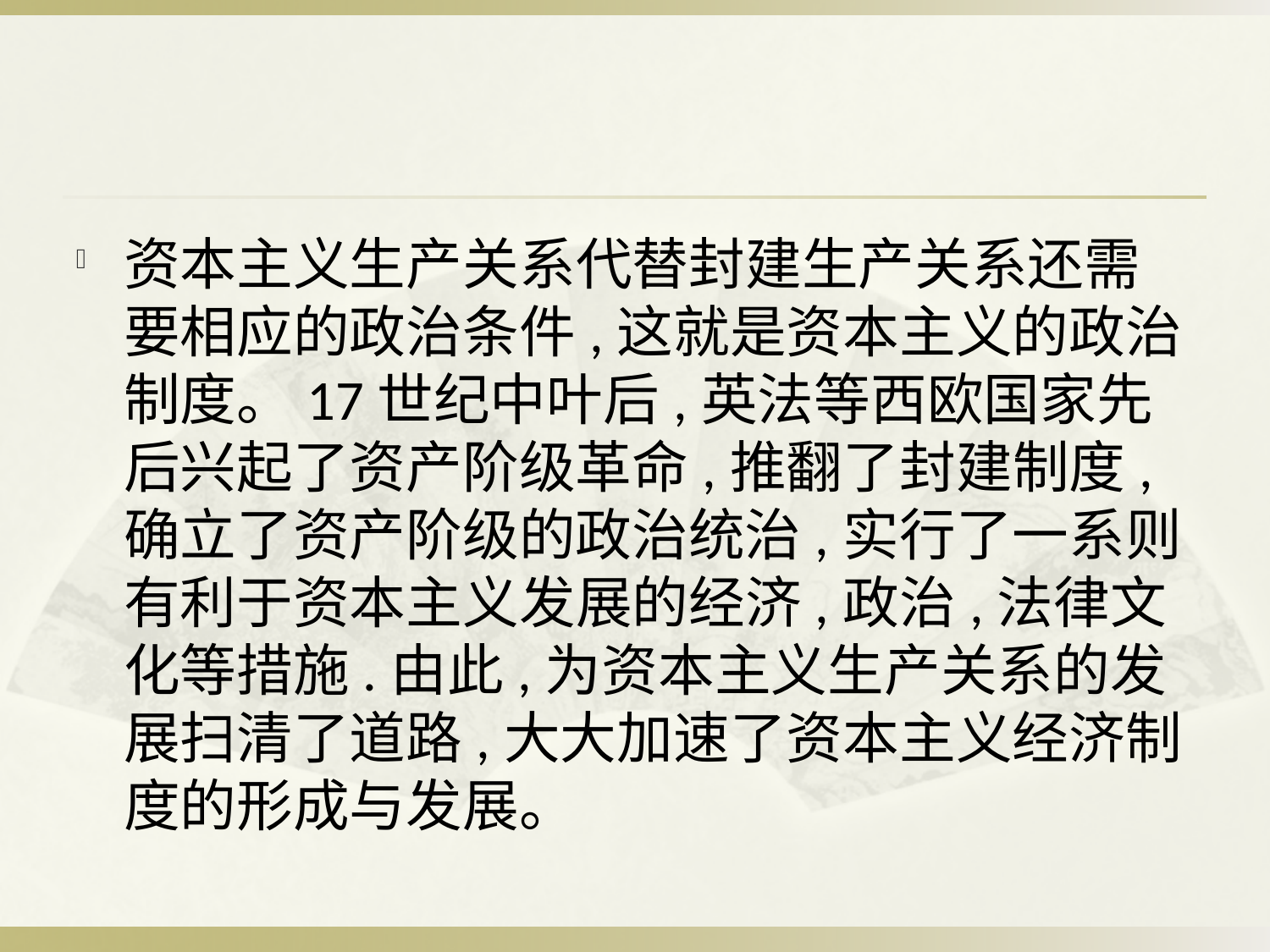

#
资本主义生产关系代替封建生产关系还需要相应的政治条件,这就是资本主义的政治制度。17世纪中叶后,英法等西欧国家先后兴起了资产阶级革命,推翻了封建制度,确立了资产阶级的政治统治,实行了一系则有利于资本主义发展的经济,政治,法律文化等措施.由此,为资本主义生产关系的发展扫清了道路,大大加速了资本主义经济制度的形成与发展。